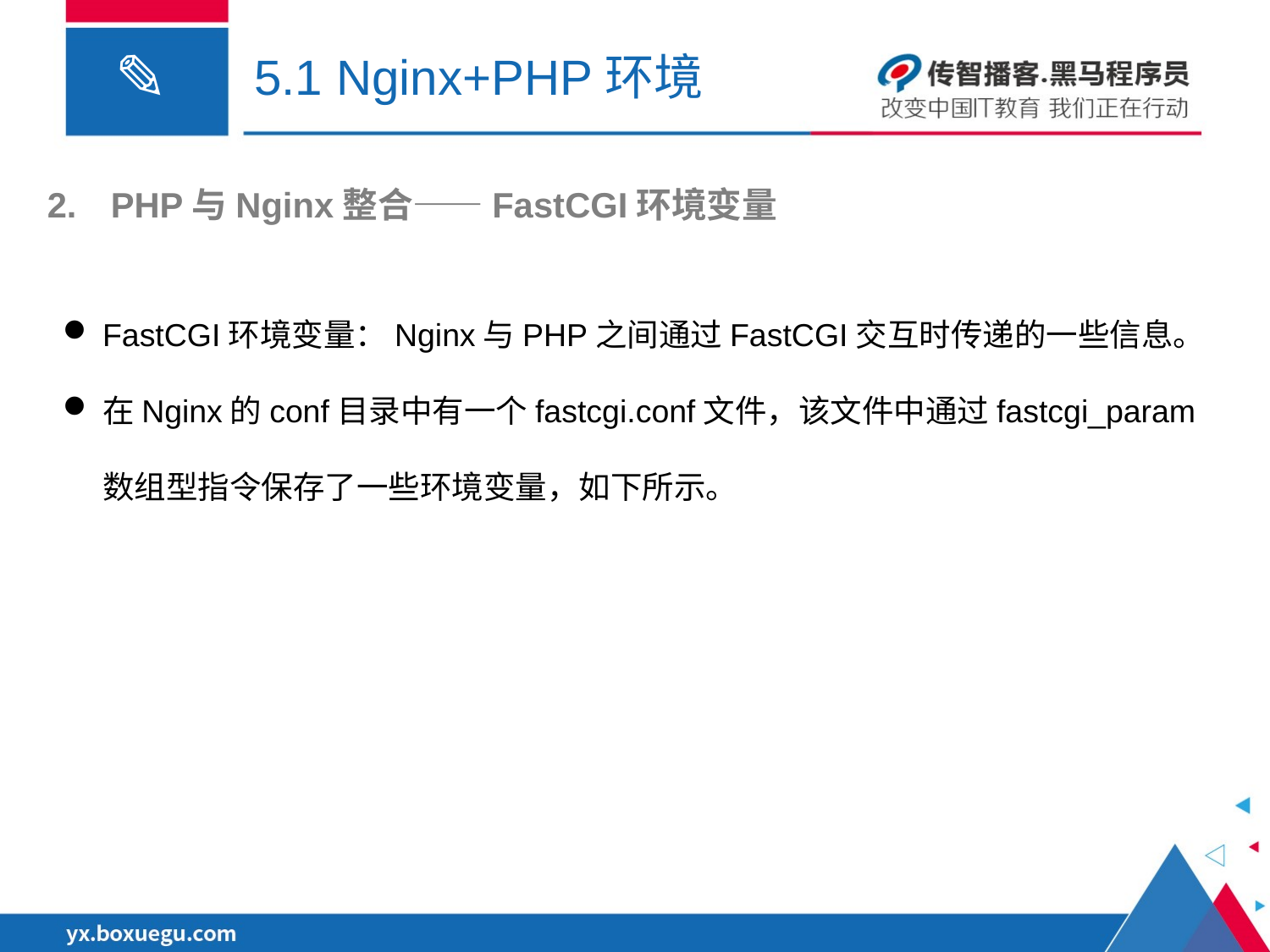

# 5.1 Nginx+PHP环境
PHP与Nginx整合——FastCGI环境变量
FastCGI环境变量：Nginx与PHP之间通过FastCGI交互时传递的一些信息。
在Nginx的conf目录中有一个fastcgi.conf文件，该文件中通过fastcgi_param数组型指令保存了一些环境变量，如下所示。